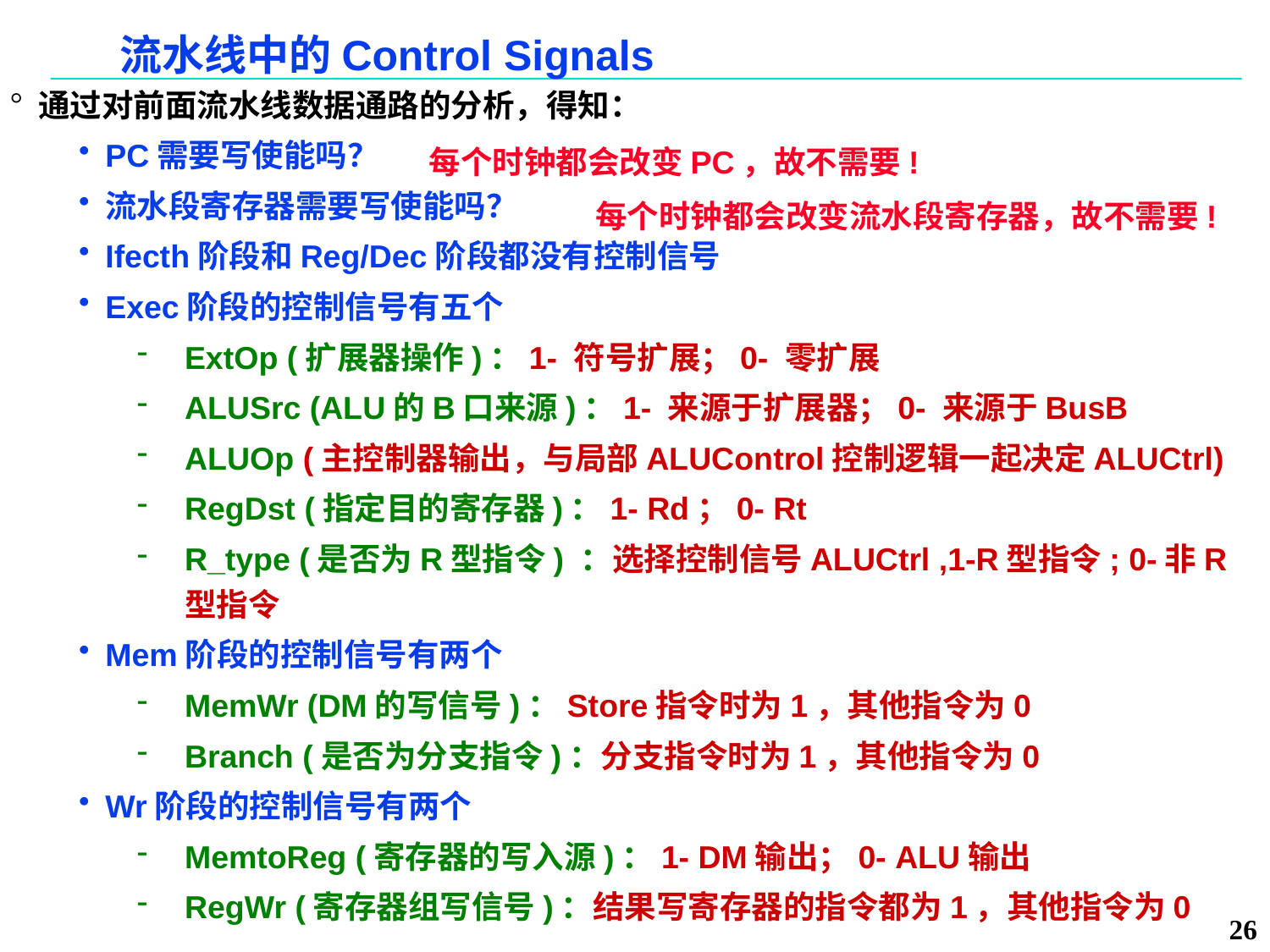

# 流水线中的Control Signals
通过对前面流水线数据通路的分析，得知：
PC需要写使能吗？
流水段寄存器需要写使能吗？
Ifecth阶段和Reg/Dec阶段都没有控制信号
Exec阶段的控制信号有五个
ExtOp (扩展器操作)：1- 符号扩展；0- 零扩展
ALUSrc (ALU的B口来源)：1- 来源于扩展器；0- 来源于BusB
ALUOp (主控制器输出，与局部ALUControl控制逻辑一起决定ALUCtrl)
RegDst (指定目的寄存器)：1- Rd；0- Rt
R_type (是否为R型指令) ：选择控制信号ALUCtrl ,1-R型指令; 0-非R型指令
Mem阶段的控制信号有两个
MemWr (DM的写信号)：Store指令时为1，其他指令为0
Branch (是否为分支指令)：分支指令时为1，其他指令为0
Wr阶段的控制信号有两个
MemtoReg (寄存器的写入源)：1- DM输出；0- ALU输出
RegWr (寄存器组写信号)：结果写寄存器的指令都为1，其他指令为0
每个时钟都会改变PC，故不需要!
每个时钟都会改变流水段寄存器，故不需要!